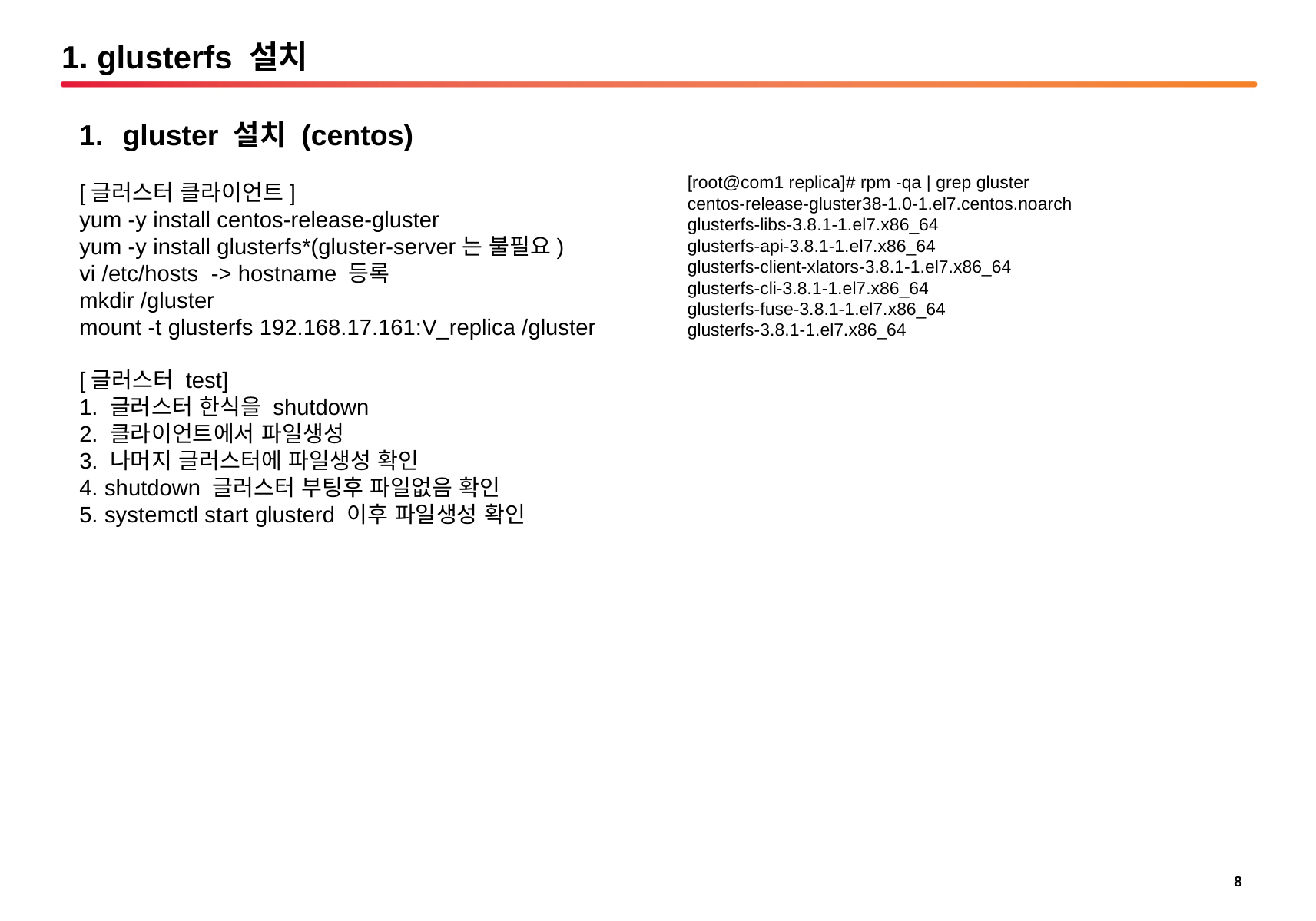

# 1. glusterfs 설치
gluster 설치 (centos)

[글러스터 클라이언트]
yum -y install centos-release-gluster
yum -y install glusterfs*(gluster-server는 불필요)
vi /etc/hosts  -> hostname 등록
mkdir /gluster
mount -t glusterfs 192.168.17.161:V_replica /gluster

[글러스터 test]
1. 글러스터 한식을 shutdown
2. 클라이언트에서 파일생성
3. 나머지 글러스터에 파일생성 확인
4. shutdown 글러스터 부팅후 파일없음 확인
5. systemctl start glusterd 이후 파일생성 확인
[root@com1 replica]# rpm -qa | grep gluster
centos-release-gluster38-1.0-1.el7.centos.noarch
glusterfs-libs-3.8.1-1.el7.x86_64
glusterfs-api-3.8.1-1.el7.x86_64
glusterfs-client-xlators-3.8.1-1.el7.x86_64
glusterfs-cli-3.8.1-1.el7.x86_64
glusterfs-fuse-3.8.1-1.el7.x86_64
glusterfs-3.8.1-1.el7.x86_64